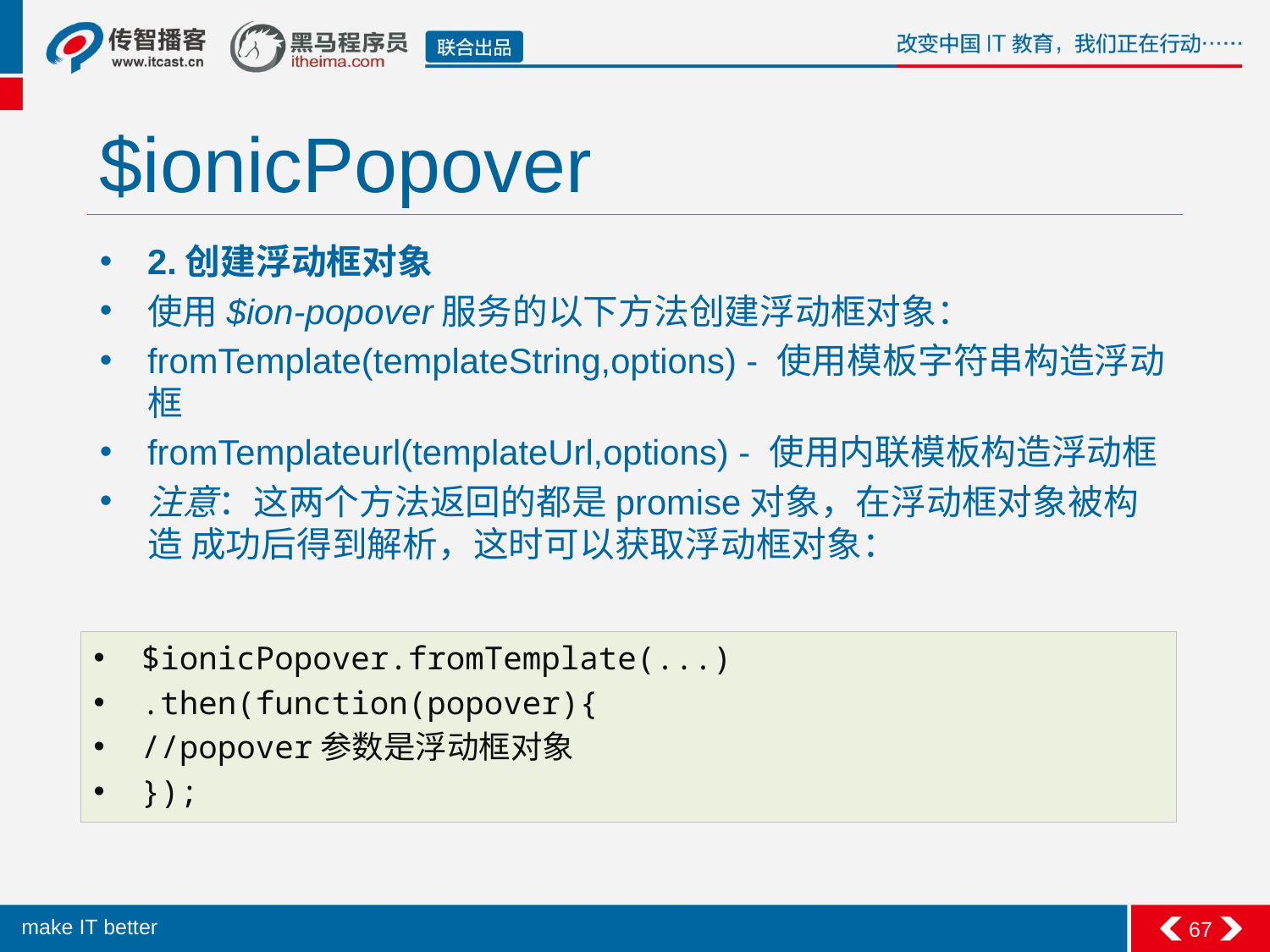

# $ionicPopover
2.创建浮动框对象
使用$ion-popover服务的以下方法创建浮动框对象：
fromTemplate(templateString,options) - 使用模板字符串构造浮动框
fromTemplateurl(templateUrl,options) - 使用内联模板构造浮动框
注意：这两个方法返回的都是promise对象，在浮动框对象被构造 成功后得到解析，这时可以获取浮动框对象：

$ionicPopover.fromTemplate(...)
.then(function(popover){
//popover参数是浮动框对象
});
67

make IT better